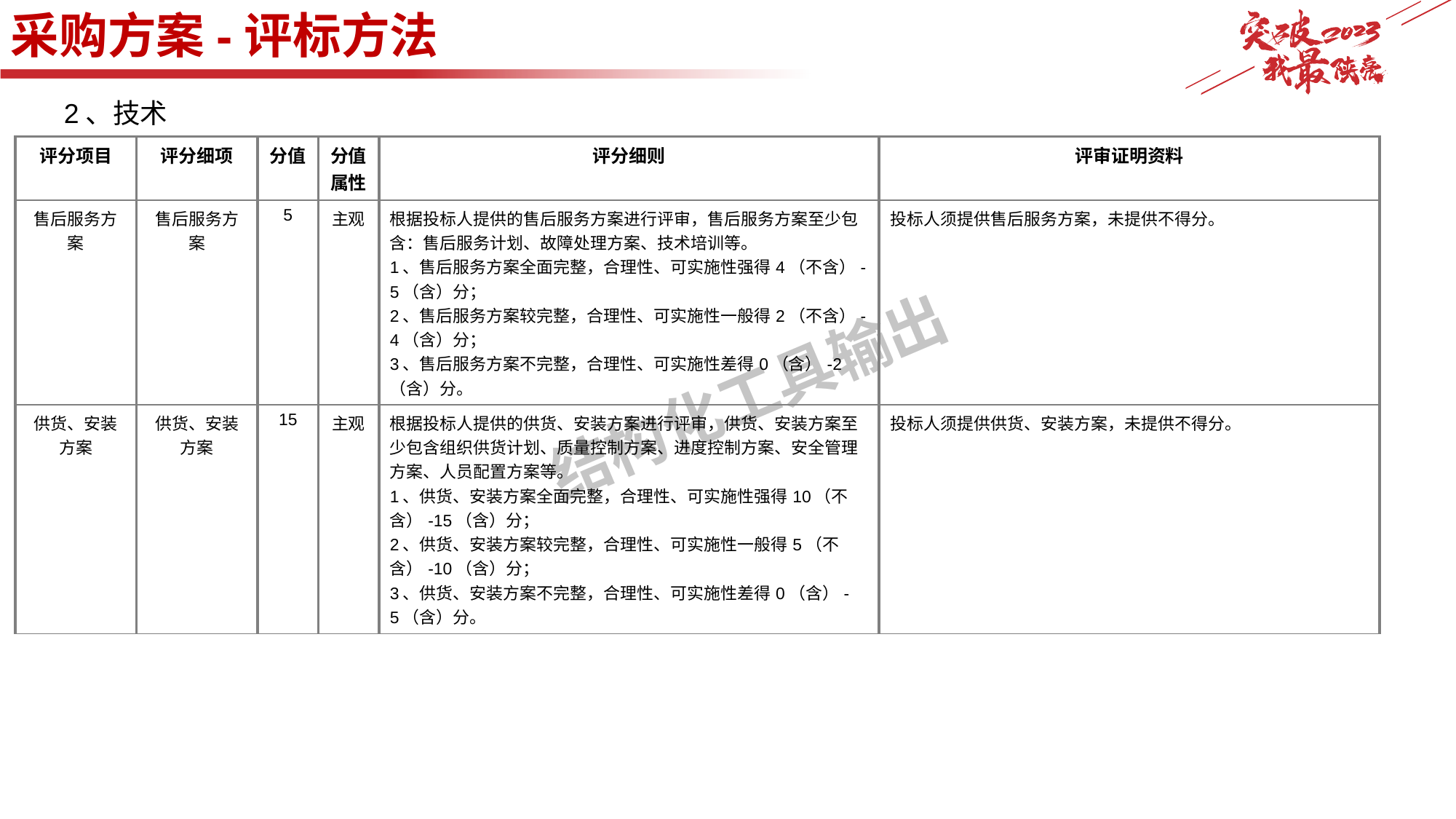

采购方案-评标方法
  2、技术
| 评分项目 | 评分细项 | 分值 | 分值属性 | 评分细则 | 评审证明资料 |
| --- | --- | --- | --- | --- | --- |
| 售后服务方案 | 售后服务方案 | 5 | 主观 | 根据投标人提供的售后服务方案进行评审，售后服务方案至少包含：售后服务计划、故障处理方案、技术培训等。 1、售后服务方案全面完整，合理性、可实施性强得4（不含）-5（含）分； 2、售后服务方案较完整，合理性、可实施性一般得2（不含）-4（含）分； 3、售后服务方案不完整，合理性、可实施性差得0（含）-2（含）分。 | 投标人须提供售后服务方案，未提供不得分。 |
| 供货、安装方案 | 供货、安装方案 | 15 | 主观 | 根据投标人提供的供货、安装方案进行评审，供货、安装方案至少包含组织供货计划、质量控制方案、进度控制方案、安全管理方案、人员配置方案等。 1、供货、安装方案全面完整，合理性、可实施性强得10（不含）-15（含）分； 2、供货、安装方案较完整，合理性、可实施性一般得5（不含）-10（含）分； 3、供货、安装方案不完整，合理性、可实施性差得0（含）-5（含）分。 | 投标人须提供供货、安装方案，未提供不得分。 |